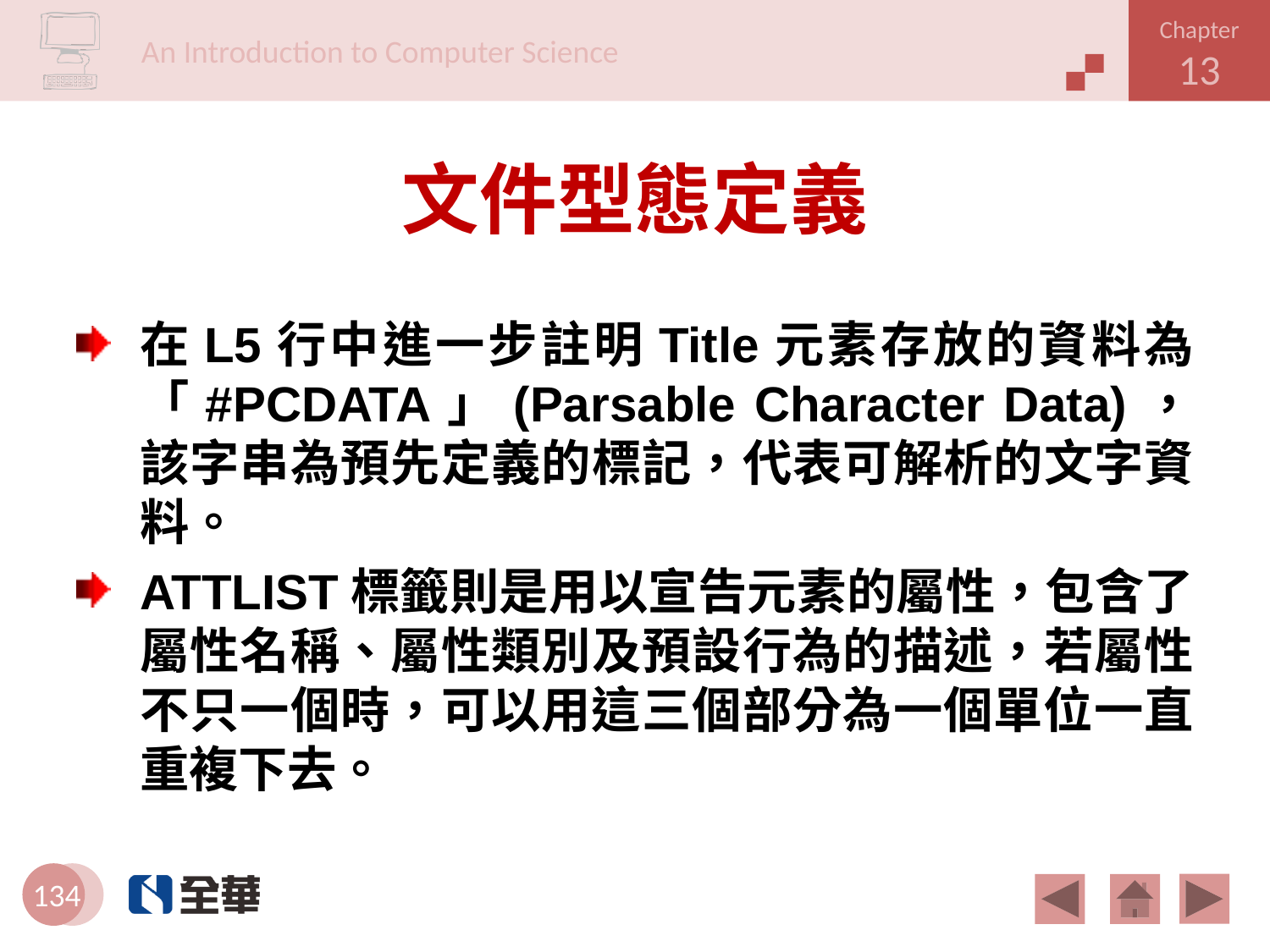

# 文件型態定義
在L5行中進一步註明Title元素存放的資料為「#PCDATA」(Parsable Character Data)，該字串為預先定義的標記，代表可解析的文字資料。
ATTLIST標籤則是用以宣告元素的屬性，包含了屬性名稱、屬性類別及預設行為的描述，若屬性不只一個時，可以用這三個部分為一個單位一直重複下去。